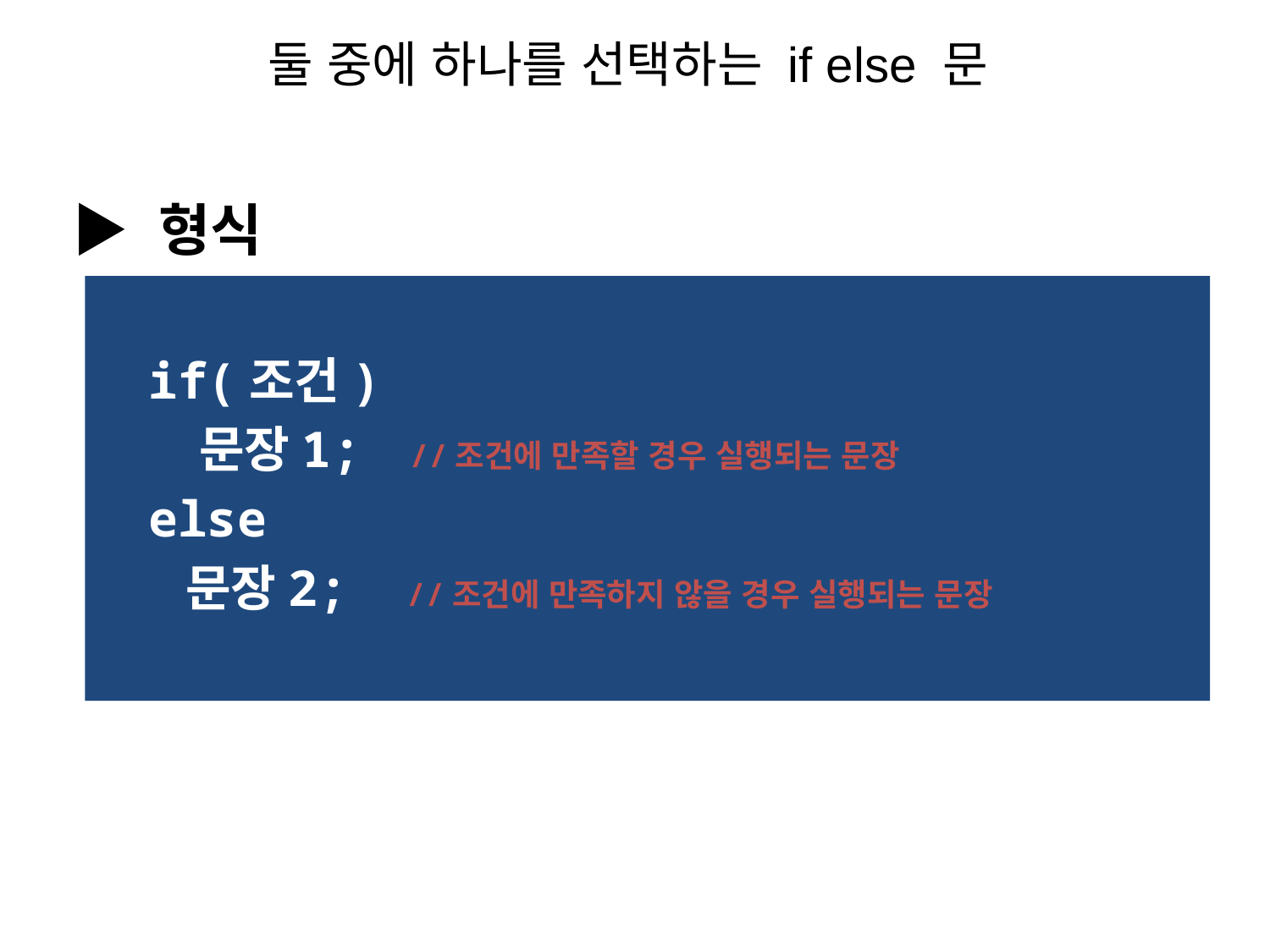

# 둘 중에 하나를 선택하는 if else 문
▶ 형식
 if(조건)
     문장1;  //조건에 만족할 경우 실행되는 문장
 else
    문장2;  //조건에 만족하지 않을 경우 실행되는 문장